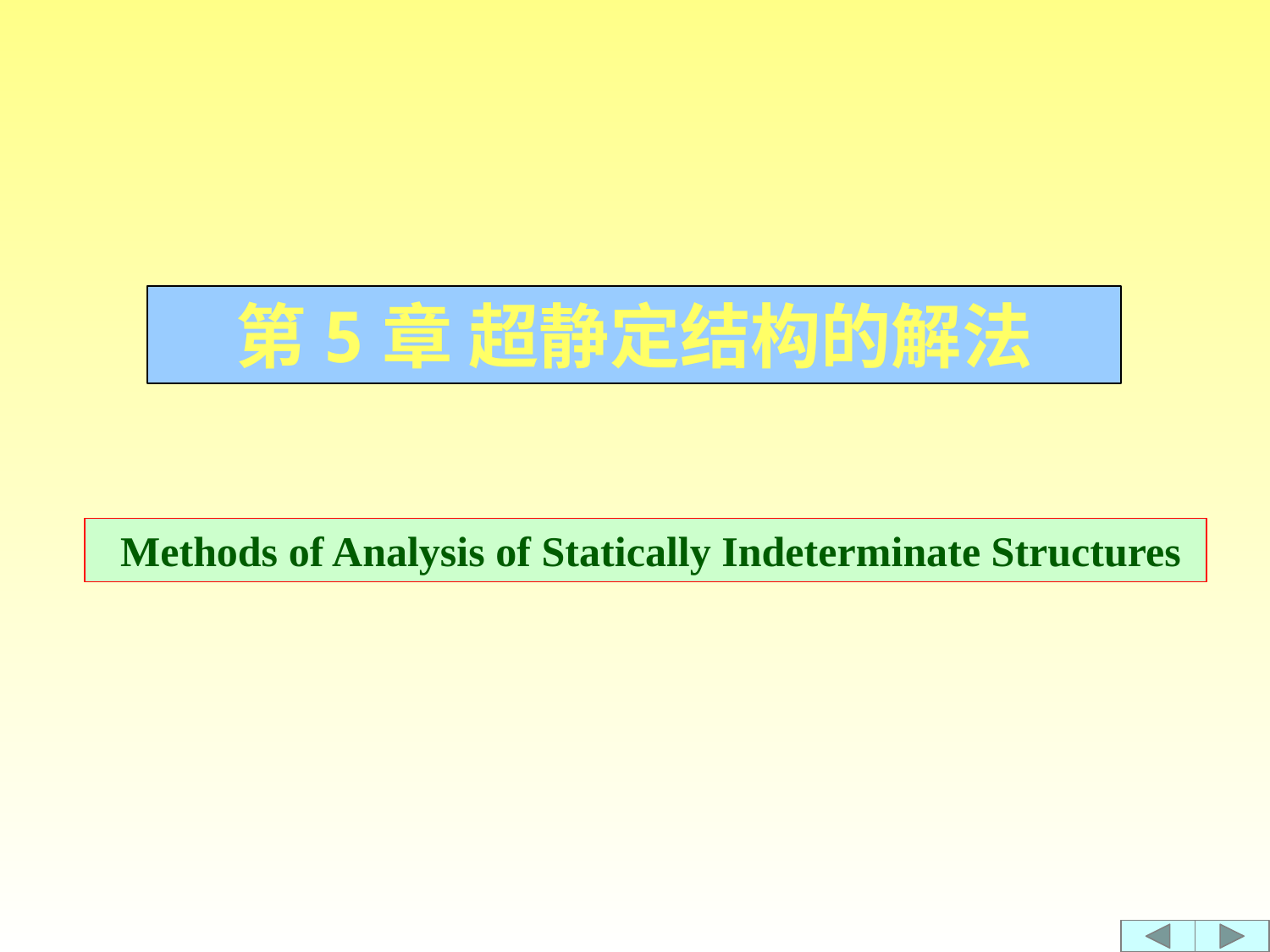

第5章 超静定结构的解法
 Methods of Analysis of Statically Indeterminate Structures